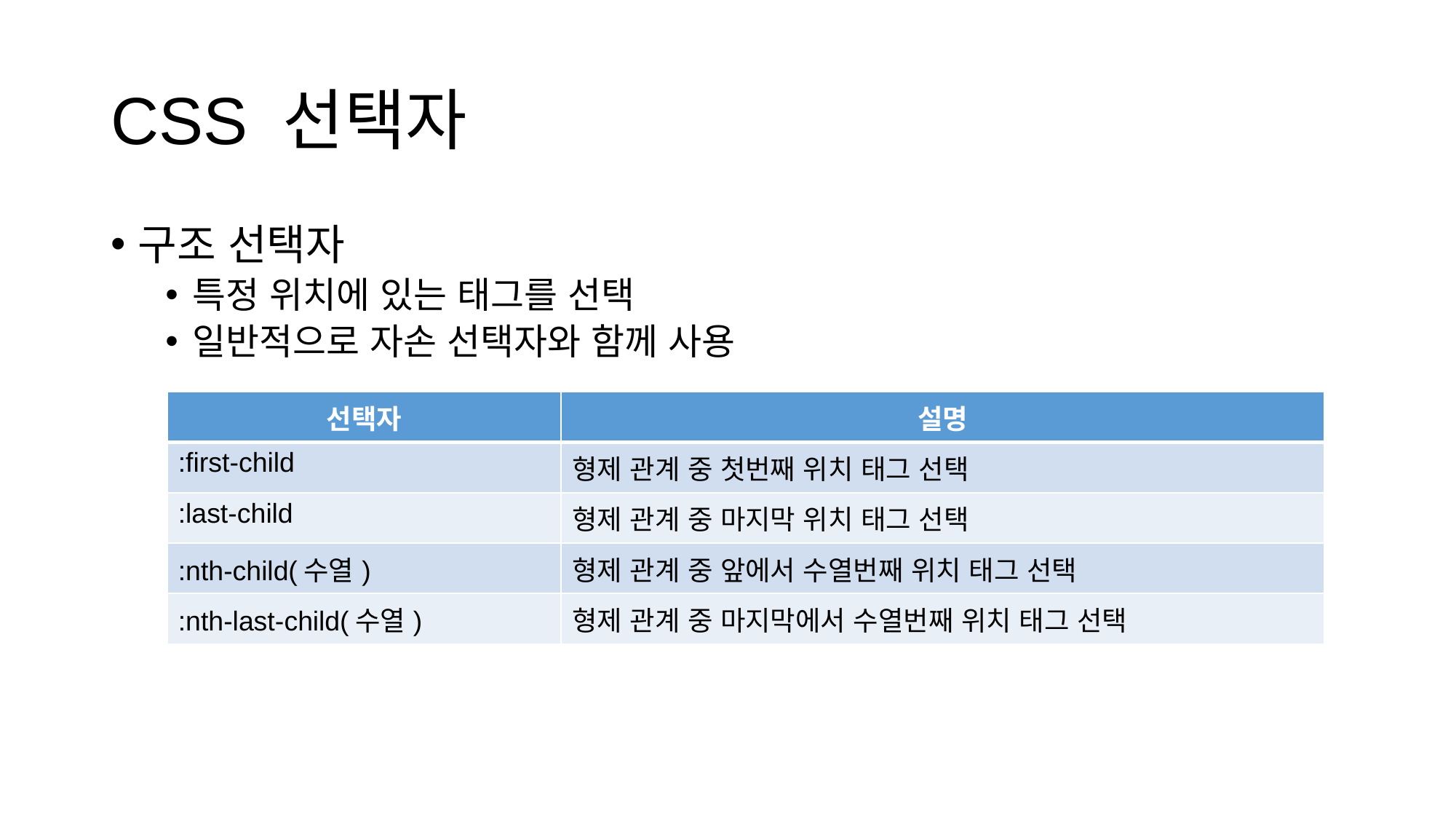

# CSS 선택자
구조 선택자
특정 위치에 있는 태그를 선택
일반적으로 자손 선택자와 함께 사용

| 선택자 | 설명 |
| --- | --- |
| :first-child | 형제 관계 중 첫번째 위치 태그 선택 |
| :last-child | 형제 관계 중 마지막 위치 태그 선택 |
| :nth-child(수열) | 형제 관계 중 앞에서 수열번째 위치 태그 선택 |
| :nth-last-child(수열) | 형제 관계 중 마지막에서 수열번째 위치 태그 선택 |